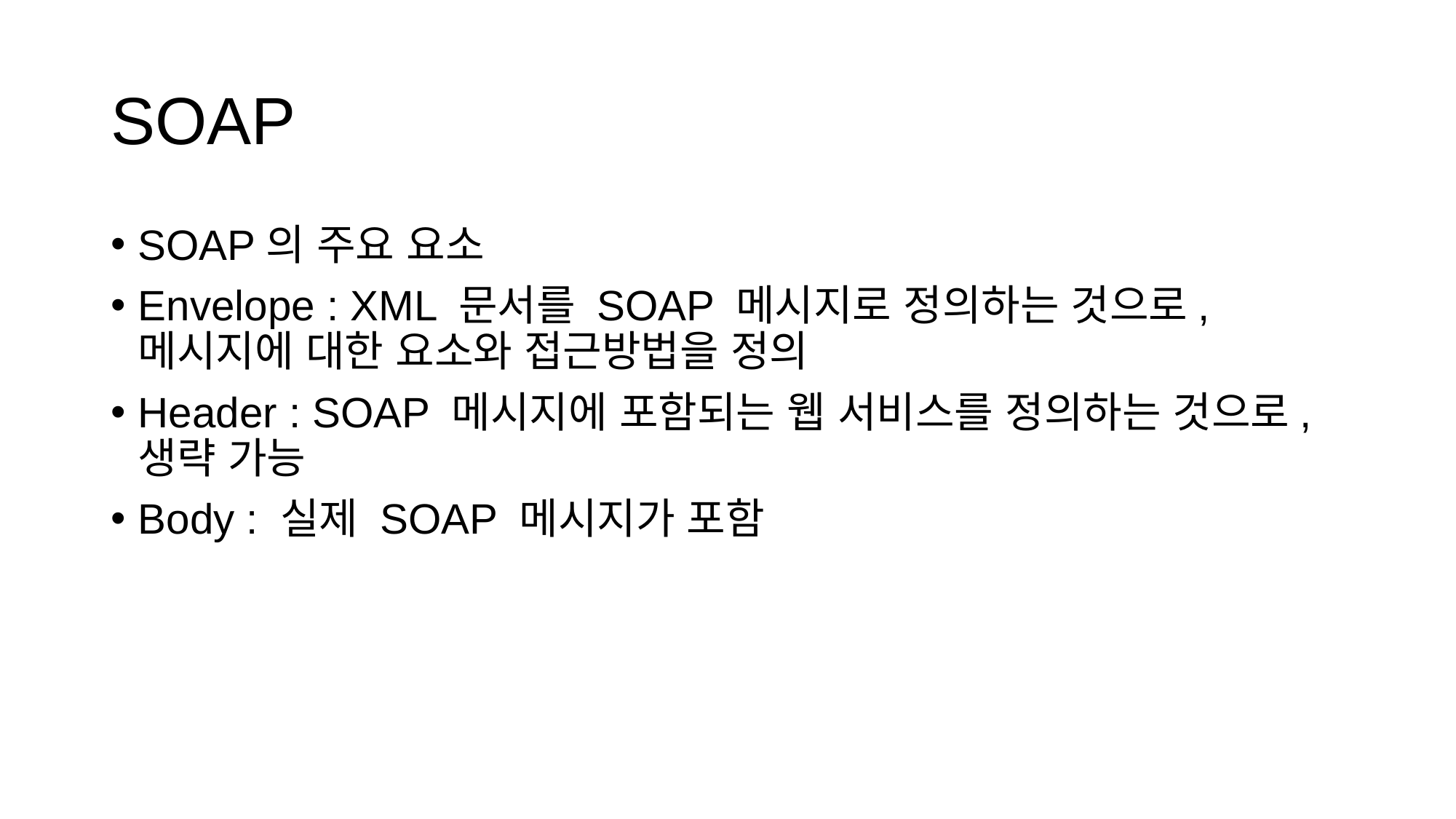

# SOAP
SOAP의 주요 요소
Envelope : XML 문서를 SOAP 메시지로 정의하는 것으로, 메시지에 대한 요소와 접근방법을 정의
Header : SOAP 메시지에 포함되는 웹 서비스를 정의하는 것으로, 생략 가능
Body : 실제 SOAP 메시지가 포함